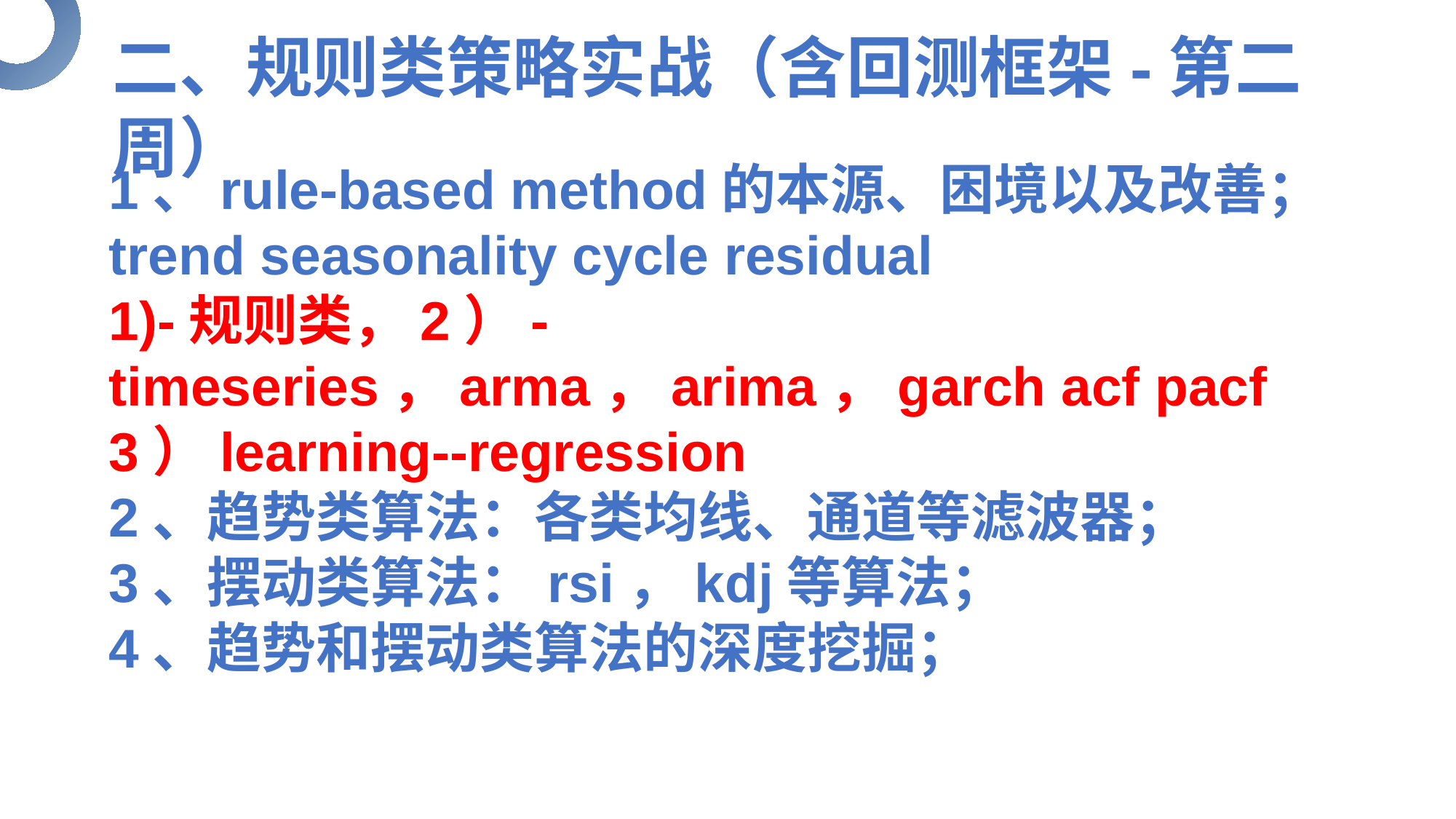

二、规则类策略实战（含回测框架-第二周）
1、rule-based method的本源、困境以及改善；
trend seasonality cycle residual
1)-规则类，2）-timeseries，arma，arima，garch acf pacf
3）learning--regression
2、趋势类算法：各类均线、通道等滤波器；
3、摆动类算法：rsi，kdj等算法；
4、趋势和摆动类算法的深度挖掘；